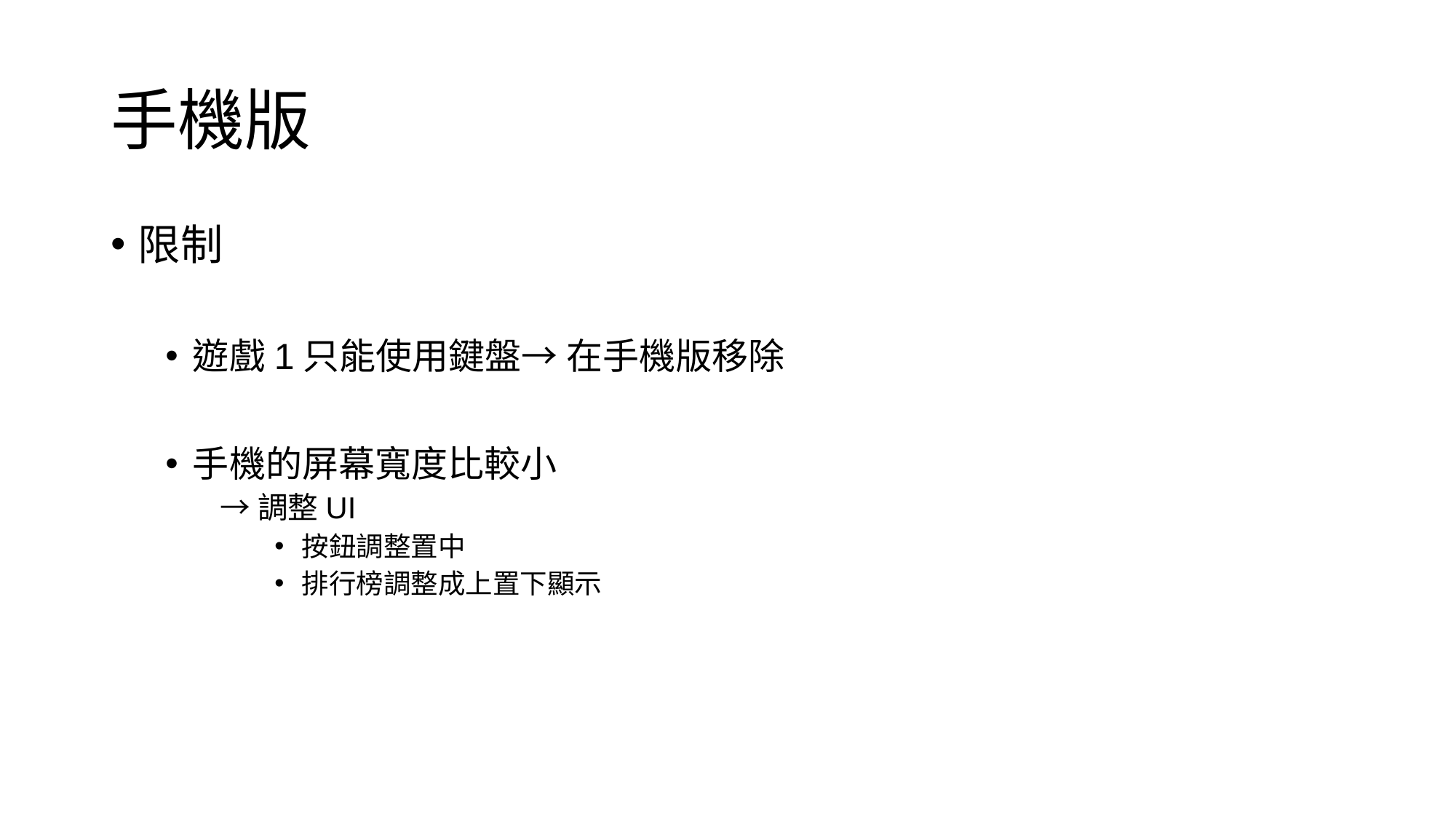

# 手機版
限制

遊戲1只能使用鍵盤→ 在手機版移除

手機的屏幕寬度比較小
→調整UI
按鈕調整置中
排行榜調整成上置下顯示